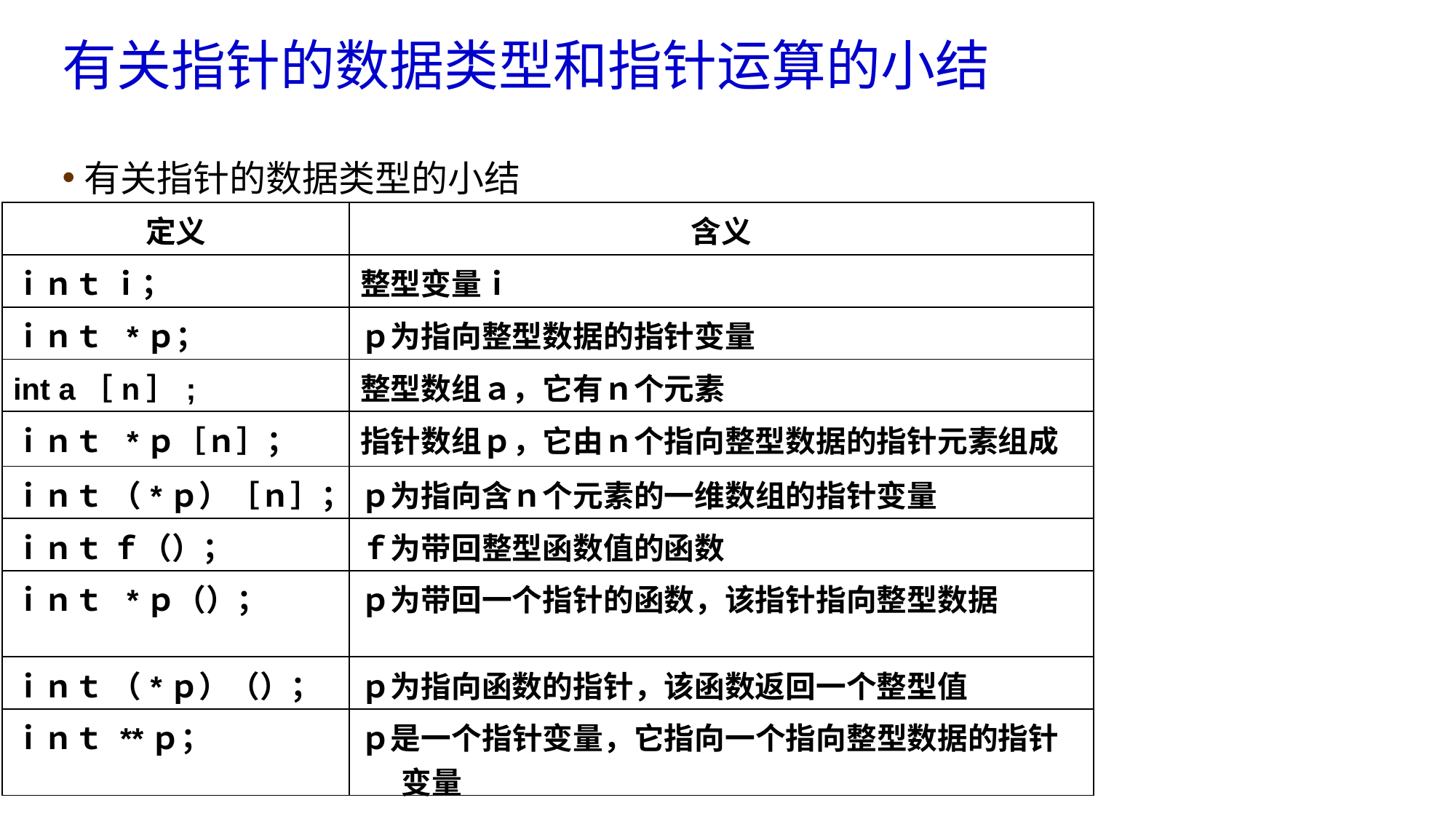

有关指针的数据类型和指针运算的小结
有关指针的数据类型的小结
| 定义 | 含义 |
| --- | --- |
| ｉｎｔ ｉ； | 整型变量ｉ |
| ｉｎｔ \*ｐ； | ｐ为指向整型数据的指针变量 |
| int a［n］; | 整型数组ａ，它有ｎ个元素 |
| ｉｎｔ \*ｐ［ｎ］； | 指针数组ｐ，它由ｎ个指向整型数据的指针元素组成 |
| ｉｎｔ （\*ｐ）［ｎ］； | ｐ为指向含ｎ个元素的一维数组的指针变量 |
| ｉｎｔ ｆ（）； | ｆ为带回整型函数值的函数 |
| ｉｎｔ \*ｐ（）； | ｐ为带回一个指针的函数，该指针指向整型数据 |
| ｉｎｔ （\*ｐ）（）； | ｐ为指向函数的指针，该函数返回一个整型值 |
| ｉｎｔ \*\*ｐ； | ｐ是一个指针变量，它指向一个指向整型数据的指针变量 |
The C Programming Language